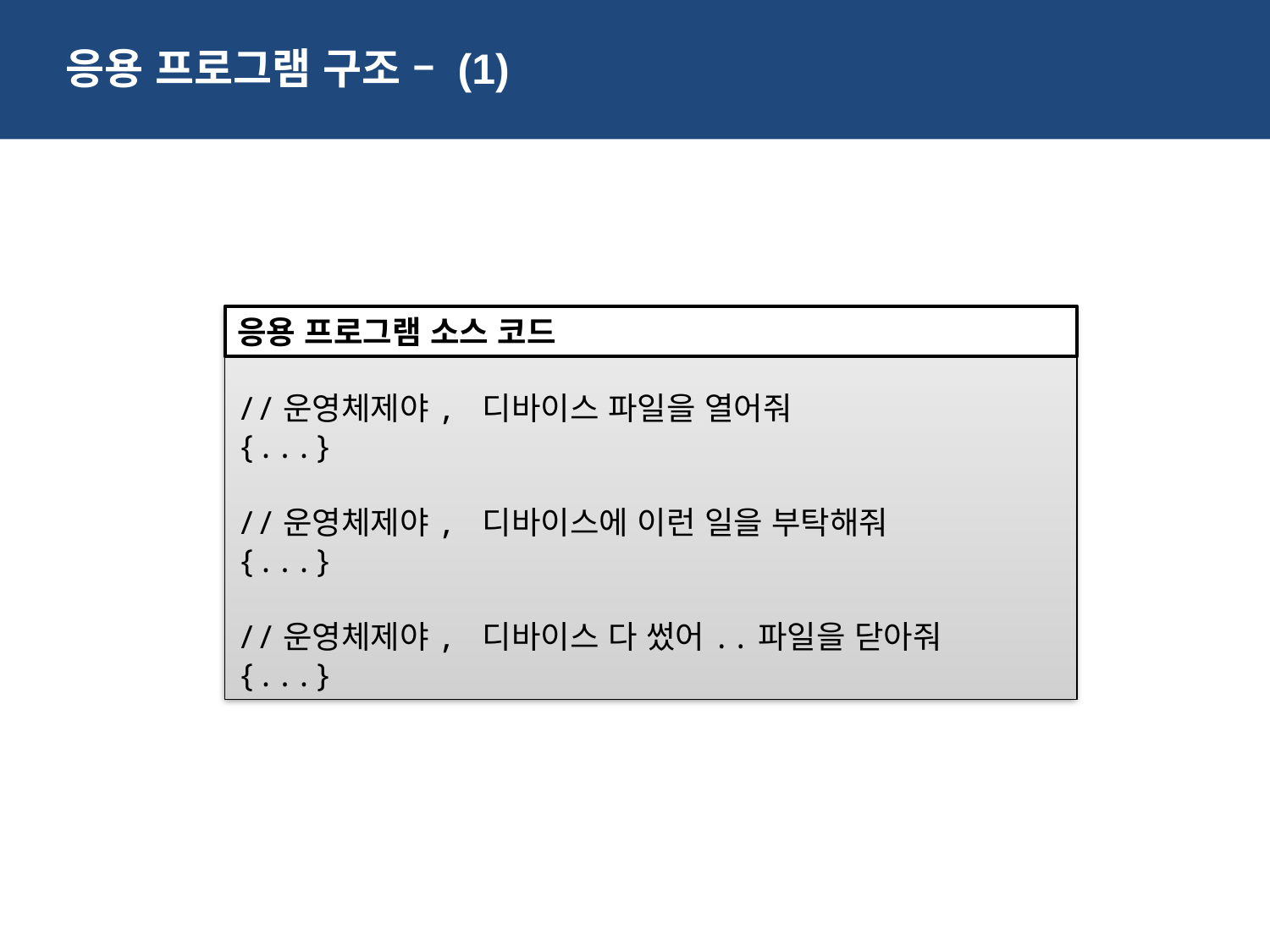

응용 프로그램 구조 – (1)

//운영체제야, 디바이스 파일을 열어줘
{...}

//운영체제야, 디바이스에 이런 일을 부탁해줘
{...}

//운영체제야, 디바이스 다 썼어..파일을 닫아줘
{...}
응용 프로그램 소스 코드